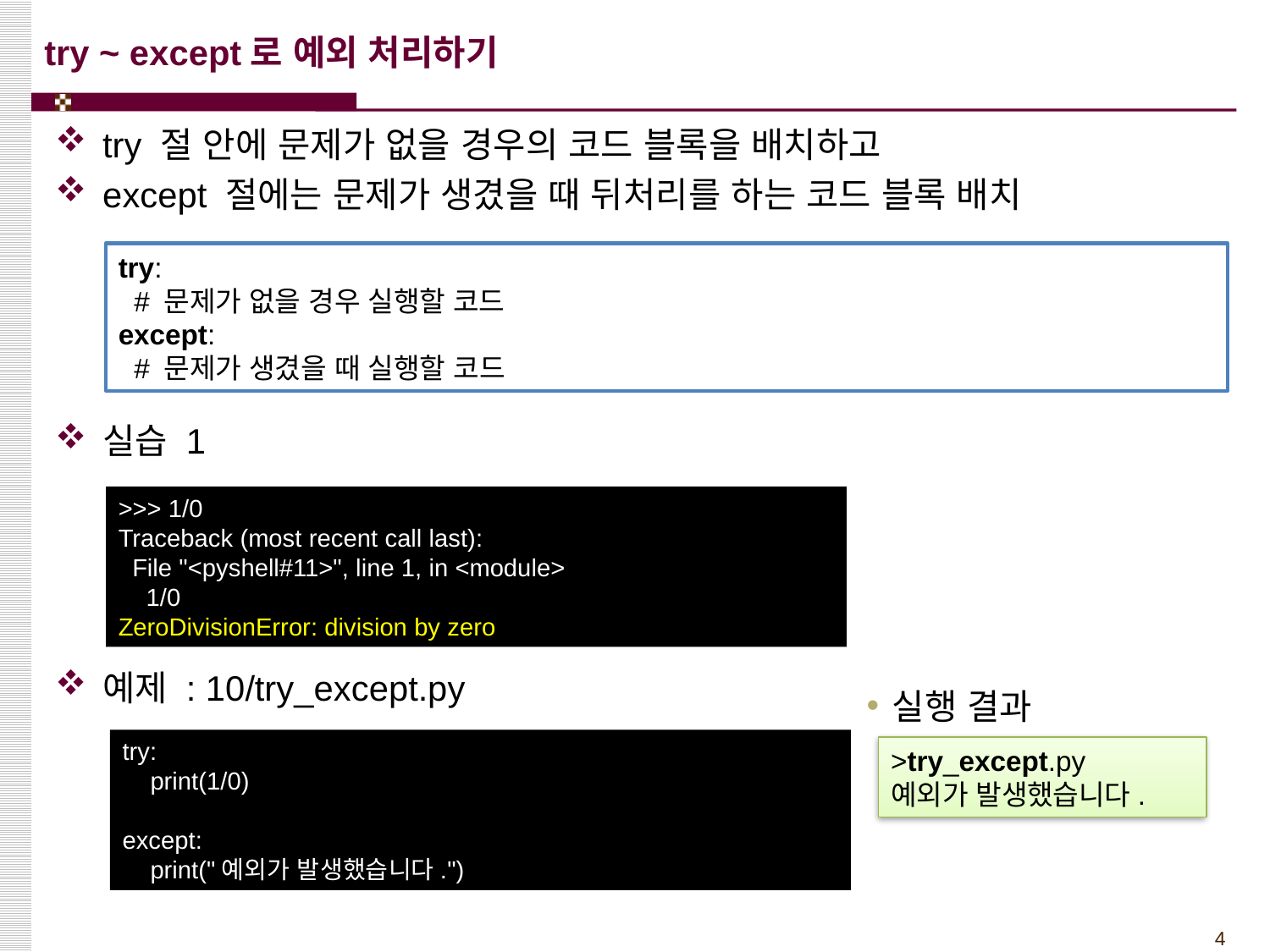

# try ~ except로 예외 처리하기
try 절 안에 문제가 없을 경우의 코드 블록을 배치하고
except 절에는 문제가 생겼을 때 뒤처리를 하는 코드 블록 배치

실습 1

예제 : 10/try_except.py

try:
  # 문제가 없을 경우 실행할 코드
except:
  # 문제가 생겼을 때 실행할 코드
>>> 1/0
Traceback (most recent call last):
  File "<pyshell#11>", line 1, in <module>
    1/0
ZeroDivisionError: division by zero
실행 결과

try:
    print(1/0)

except:
    print("예외가 발생했습니다.")
>try_except.py
예외가 발생했습니다.